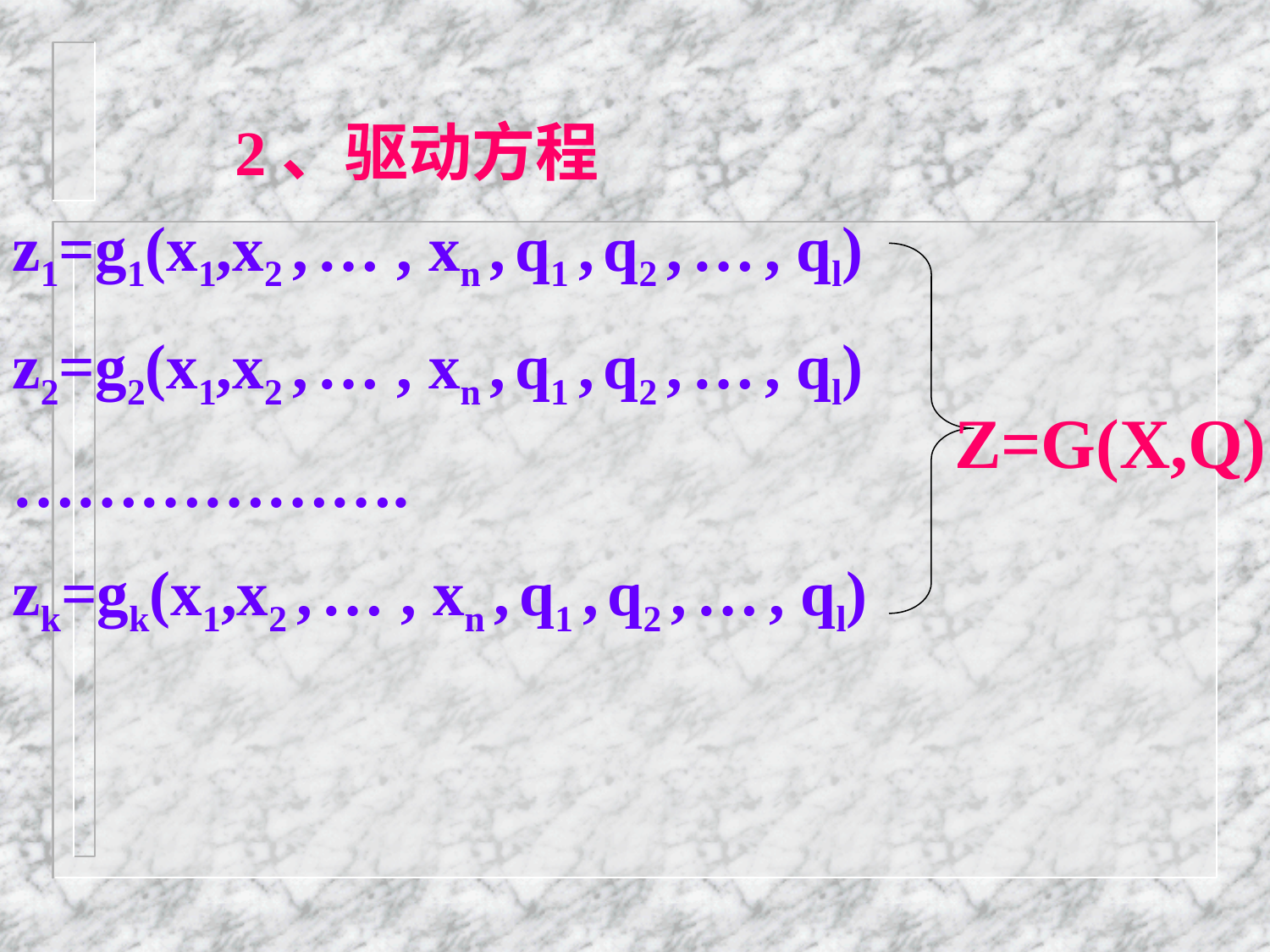

2、驱动方程
z1=g1(x1,x2 , … , xn , q1 , q2 , … , ql)
z2=g2(x1,x2 , … , xn , q1 , q2 , … , ql)
……………….
zk=gk(x1,x2 , … , xn , q1 , q2 , … , ql)

Z=G(X,Q)